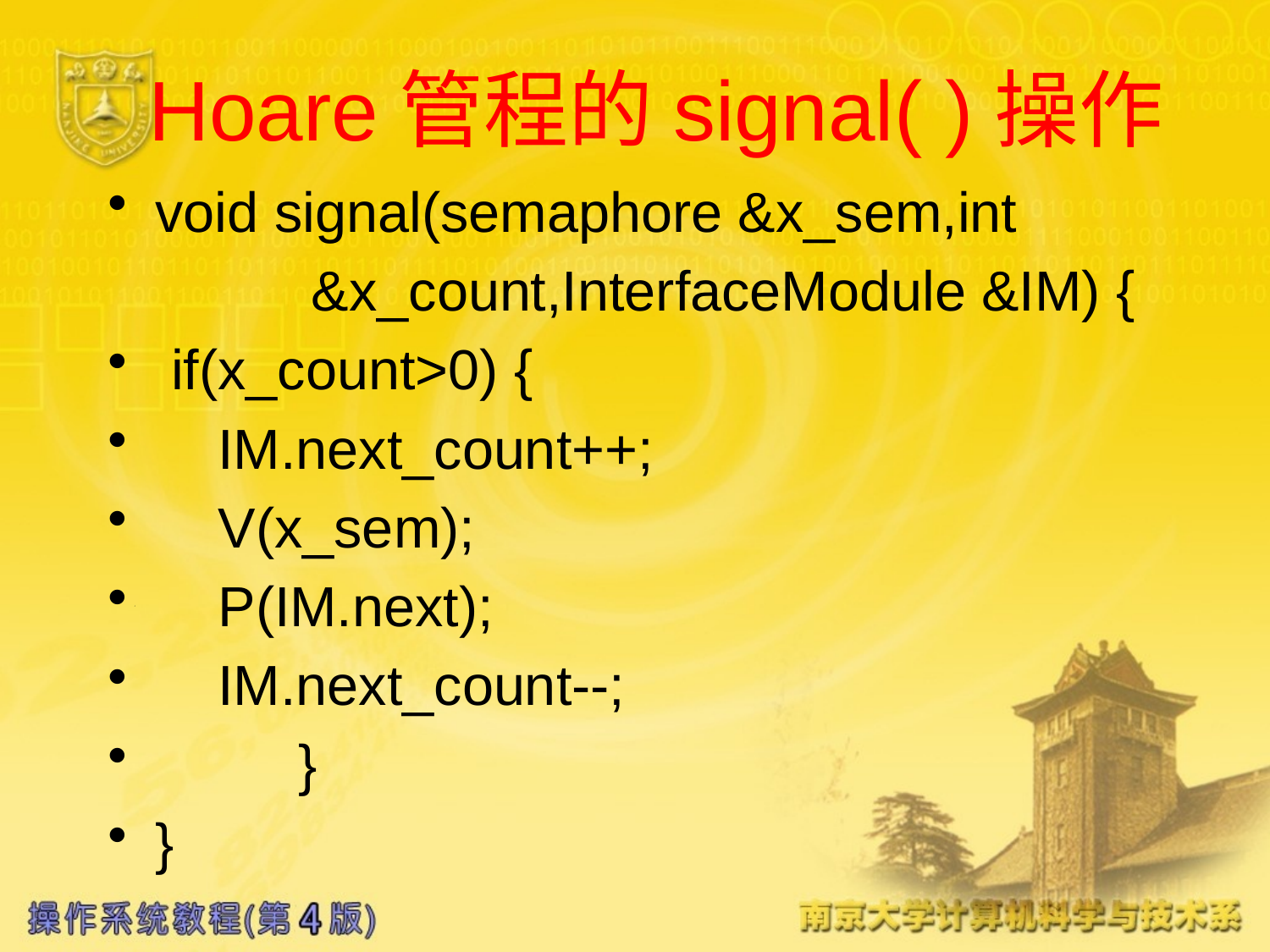

# Hoare管程的signal( )操作
void signal(semaphore &x_sem,int
             &x_count,InterfaceModule &IM) {
 if(x_count>0) {
    IM.next_count++;
    V(x_sem);
    P(IM.next);
    IM.next_count--;
	 }
}